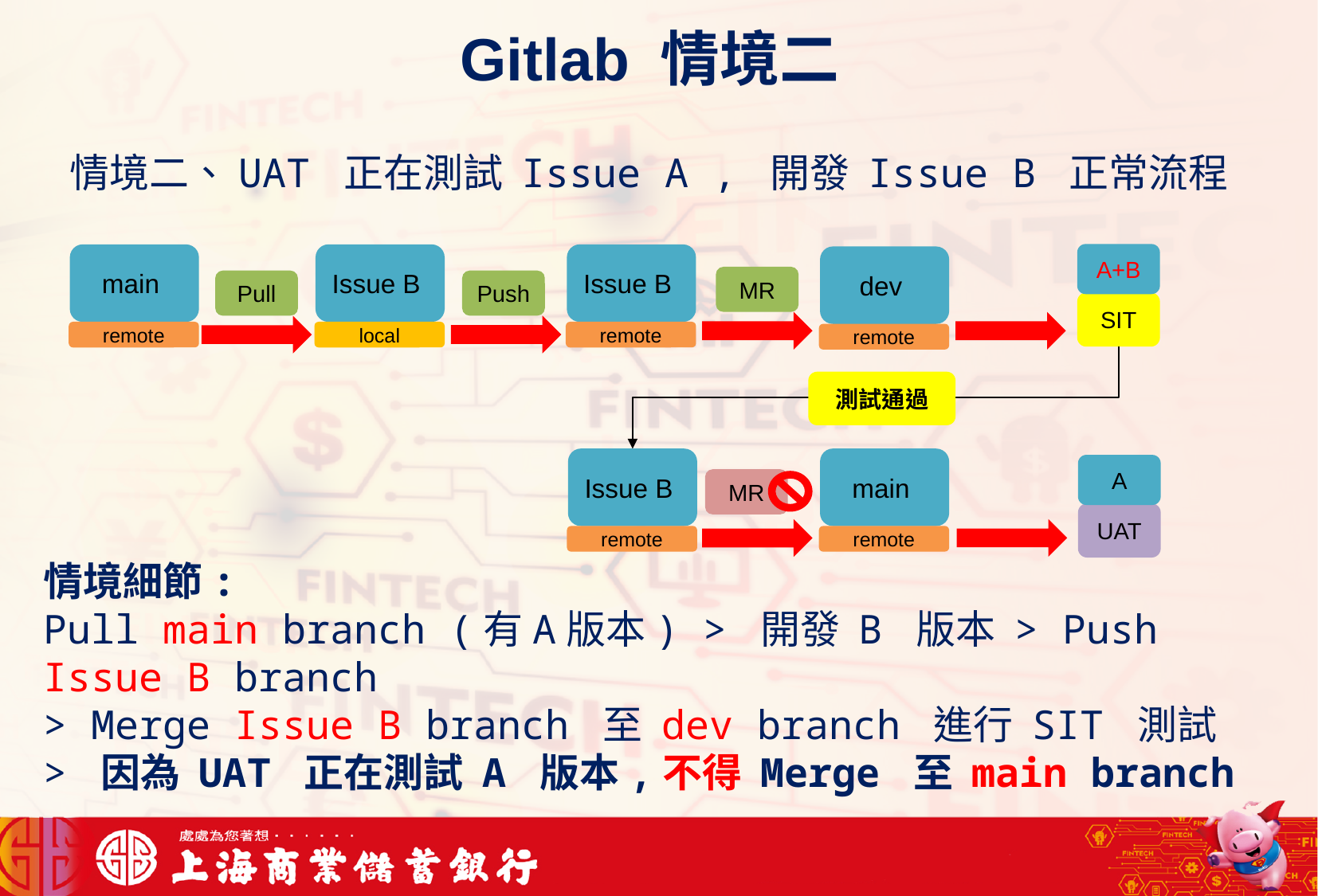

Gitlab 情境二
情境二、UAT 正在測試 Issue A , 開發 Issue B 正常流程
A+B
main
Issue B
Issue B
dev
MR
Pull
Push
SIT

remote
local
remote
remote
測試通過
Issue B
main
A
MR

UAT

remote
remote

情境細節:
Pull main branch (有A版本) > 開發 B 版本 > Push Issue B branch
> Merge Issue B branch 至 dev branch 進行 SIT 測試
> 因為 UAT 正在測試 A 版本,不得 Merge 至 main branch